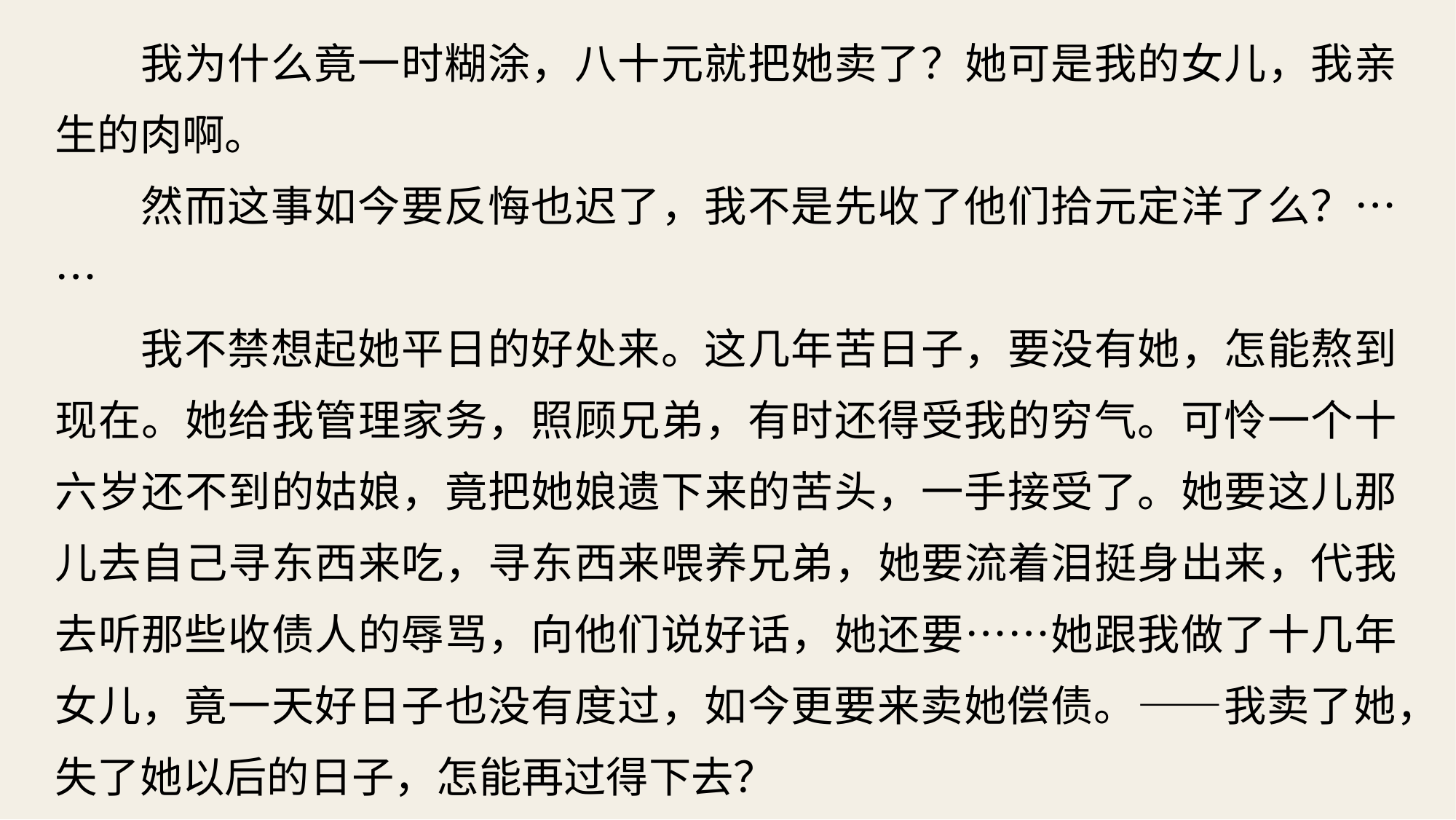

我为什么竟一时糊涂，八十元就把她卖了？她可是我的女儿，我亲生的肉啊。
然而这事如今要反悔也迟了，我不是先收了他们拾元定洋了么？……
我不禁想起她平日的好处来。这几年苦日子，要没有她，怎能熬到现在。她给我管理家务，照顾兄弟，有时还得受我的穷气。可怜一个十六岁还不到的姑娘，竟把她娘遗下来的苦头，一手接受了。她要这儿那儿去自己寻东西来吃，寻东西来喂养兄弟，她要流着泪挺身出来，代我去听那些收债人的辱骂，向他们说好话，她还要……她跟我做了十几年女儿，竟一天好日子也没有度过，如今更要来卖她偿债。——我卖了她，失了她以后的日子，怎能再过得下去？